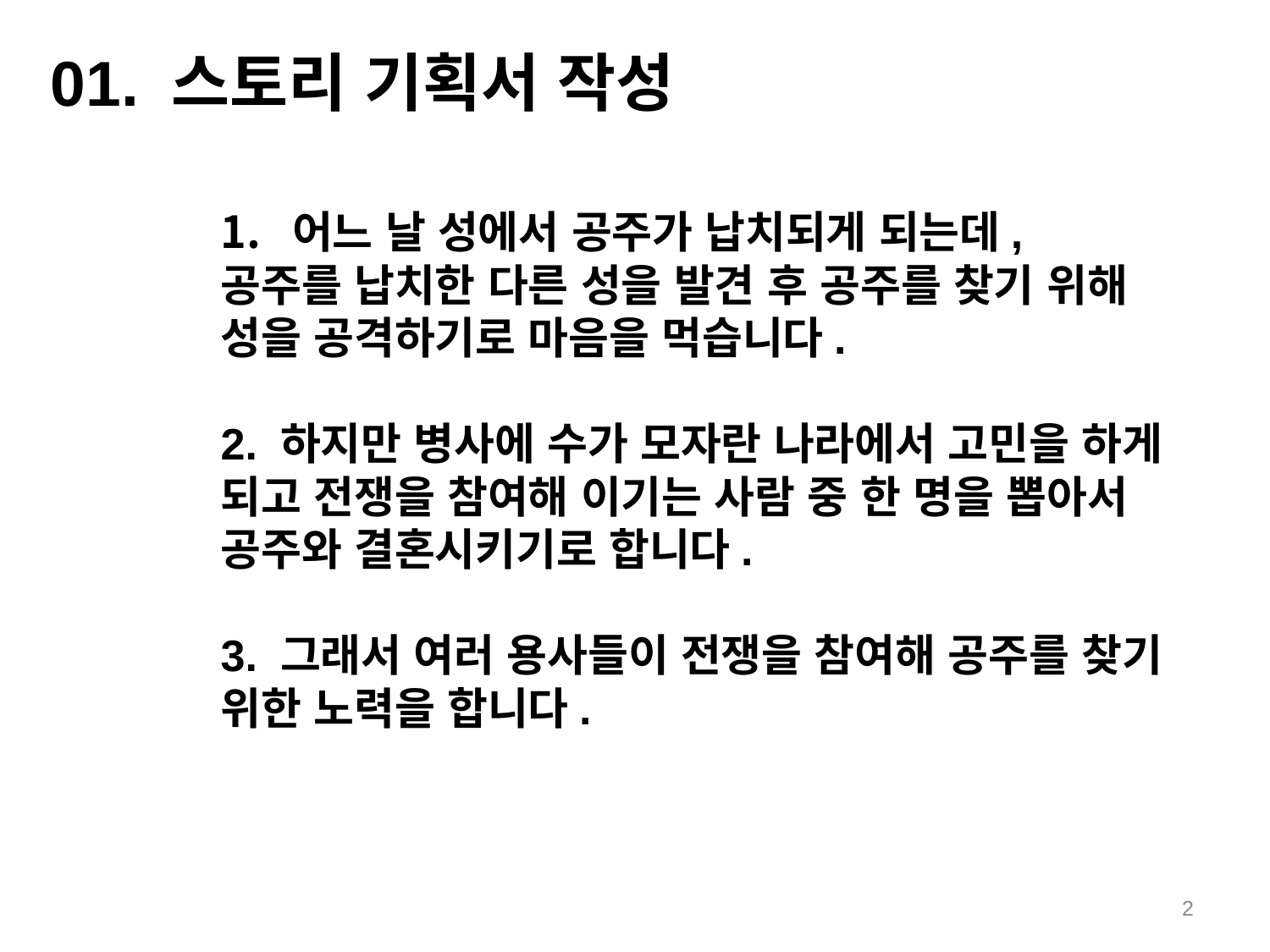

01. 스토리 기획서 작성
어느 날 성에서 공주가 납치되게 되는데,
공주를 납치한 다른 성을 발견 후 공주를 찾기 위해
성을 공격하기로 마음을 먹습니다.

2. 하지만 병사에 수가 모자란 나라에서 고민을 하게
되고 전쟁을 참여해 이기는 사람 중 한 명을 뽑아서
공주와 결혼시키기로 합니다.

3. 그래서 여러 용사들이 전쟁을 참여해 공주를 찾기
위한 노력을 합니다.

2